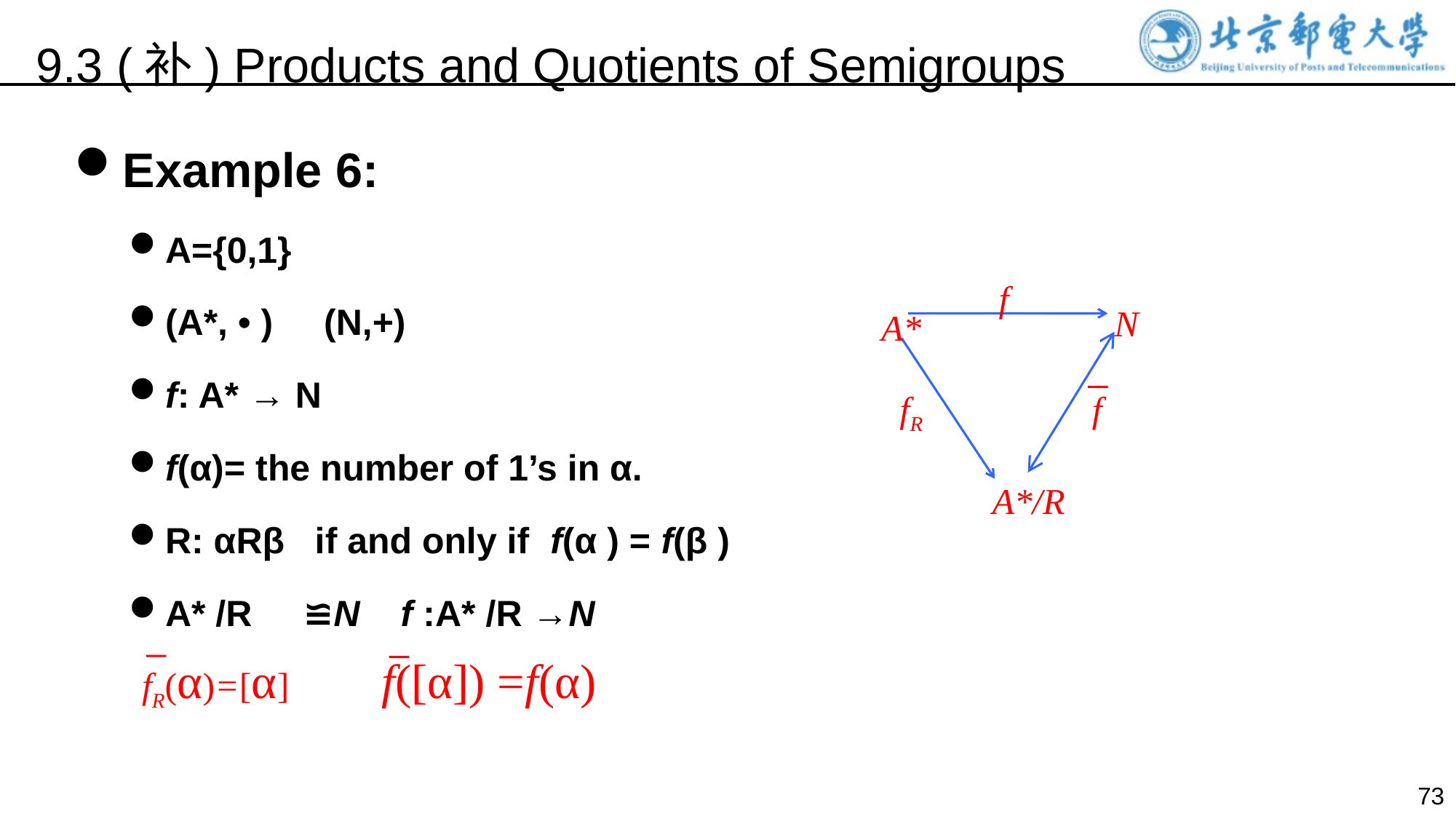

9.3 (补) Products and Quotients of Semigroups
Example 6:
A={0,1}
(A*, • )     (N,+)
f: A* → N
f(α)= the number of 1’s in α.
R: αRβ   if and only if  f(α ) = f(β )
A* /R     ≌N    f :A* /R →N

f
N
A*

fR
f

A*/R
fR(α)=[α]
 f([α]) =f(α)